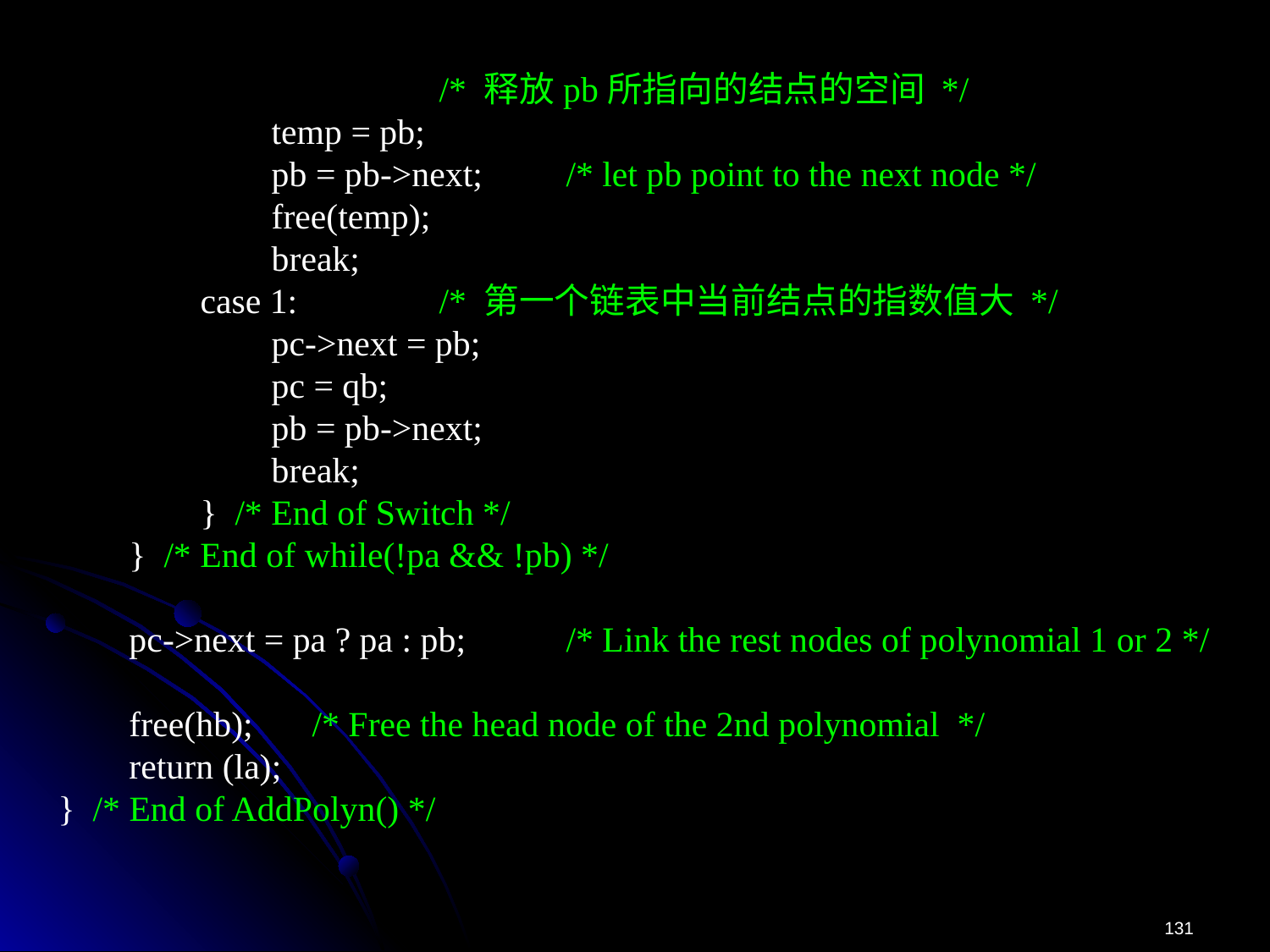

/* 释放pb所指向的结点的空间 */
                        temp = pb;
                        pb = pb->next;	/* let pb point to the next node */
                        free(temp);
                        break;
                case 1:		/* 第一个链表中当前结点的指数值大 */
                        pc->next = pb;
                        pc = qb;
                        pb = pb->next;
                        break;
                }  /* End of Switch */
        }  /* End of while(!pa && !pb) */

        pc->next = pa ? pa : pb;	/* Link the rest nodes of polynomial 1 or 2 */

        free(hb);    	/* Free the head node of the 2nd polynomial  */
        return (la);
}  /* End of AddPolyn() */

131